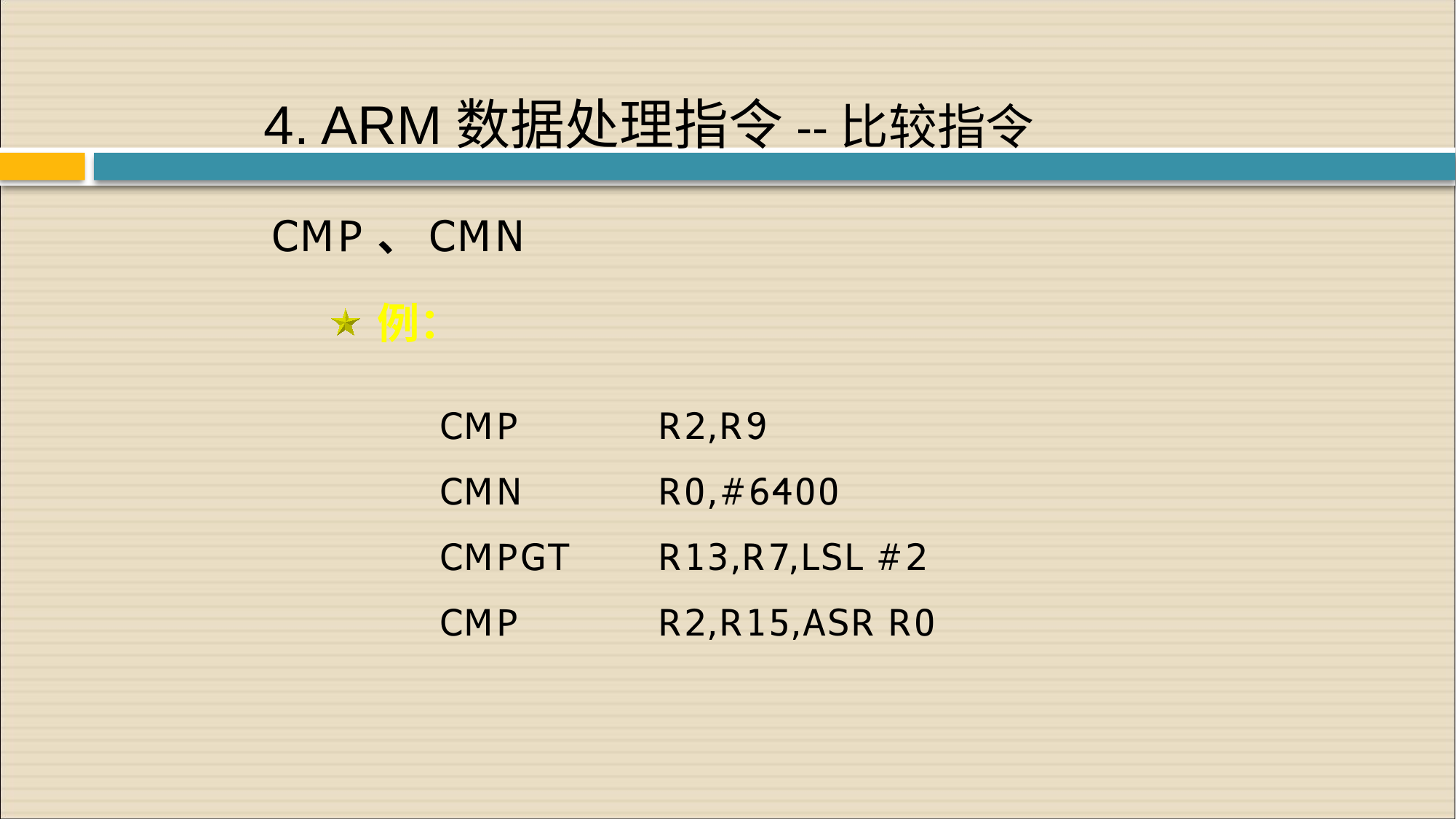

# 4. ARM数据处理指令--比较指令
CMP、CMN
 例：
CMP		R2,R9
CMN		R0,#6400
CMPGT	R13,R7,LSL #2
CMP		R2,R15,ASR R0